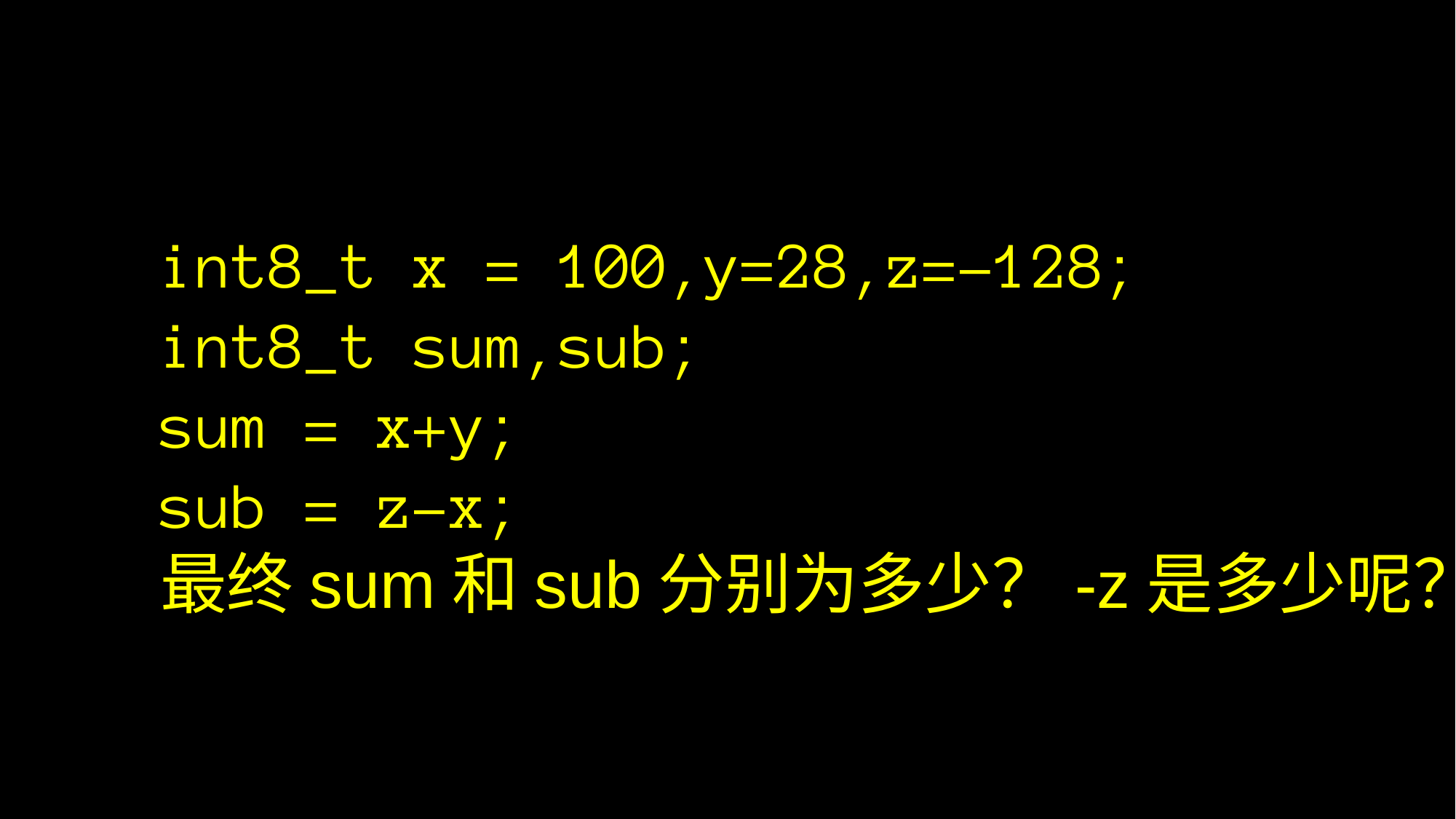

int8_t x = 100,y=28,z=-128;
	int8_t sum,sub;
	sum = x+y;
	sub = z-x;
	最终sum和sub分别为多少？-z是多少呢？